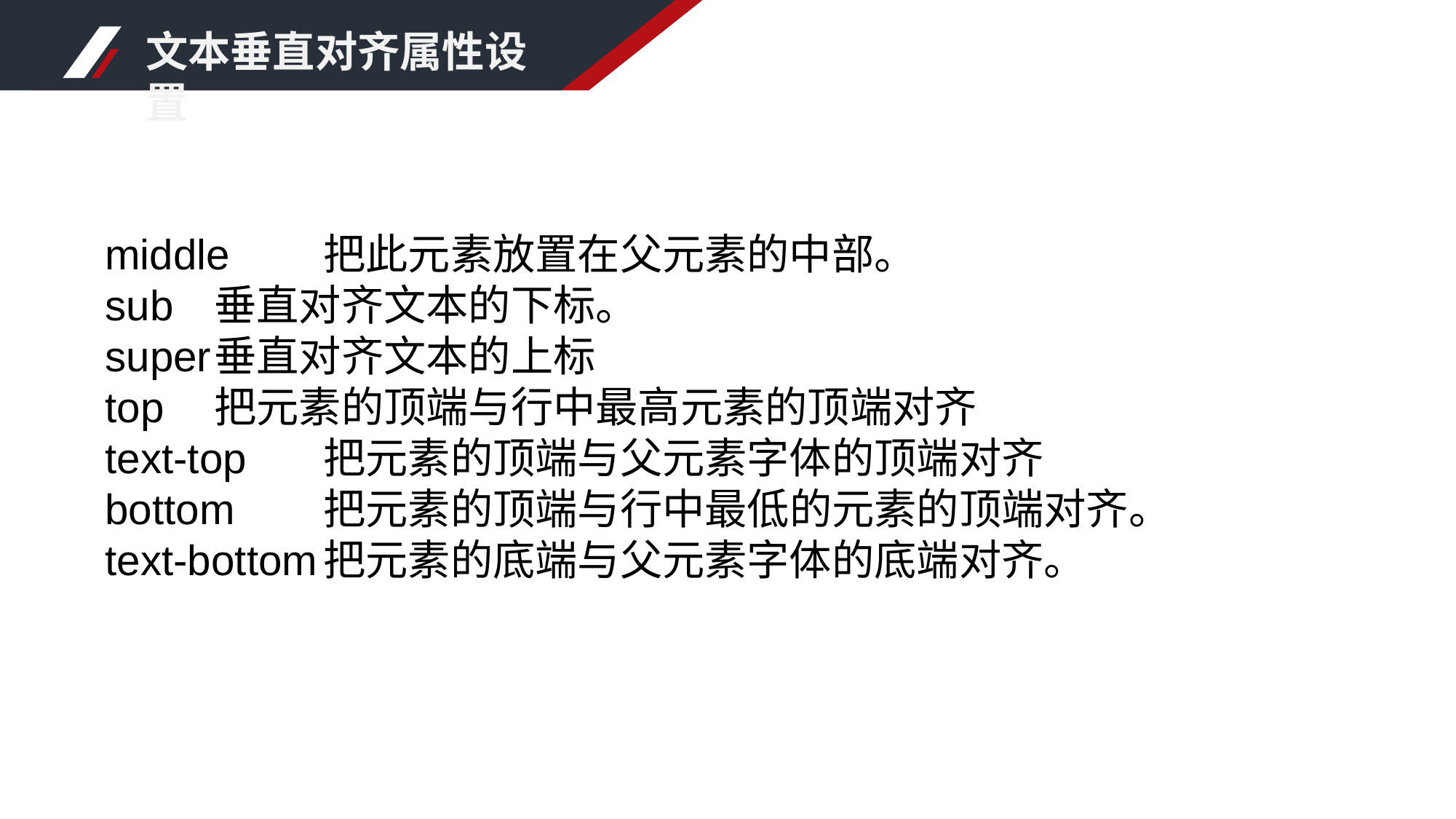

文本垂直对齐属性设置
middle	把此元素放置在父元素的中部。
sub	垂直对齐文本的下标。
super	垂直对齐文本的上标
top	把元素的顶端与行中最高元素的顶端对齐
text-top	把元素的顶端与父元素字体的顶端对齐
bottom	把元素的顶端与行中最低的元素的顶端对齐。
text-bottom	把元素的底端与父元素字体的底端对齐。